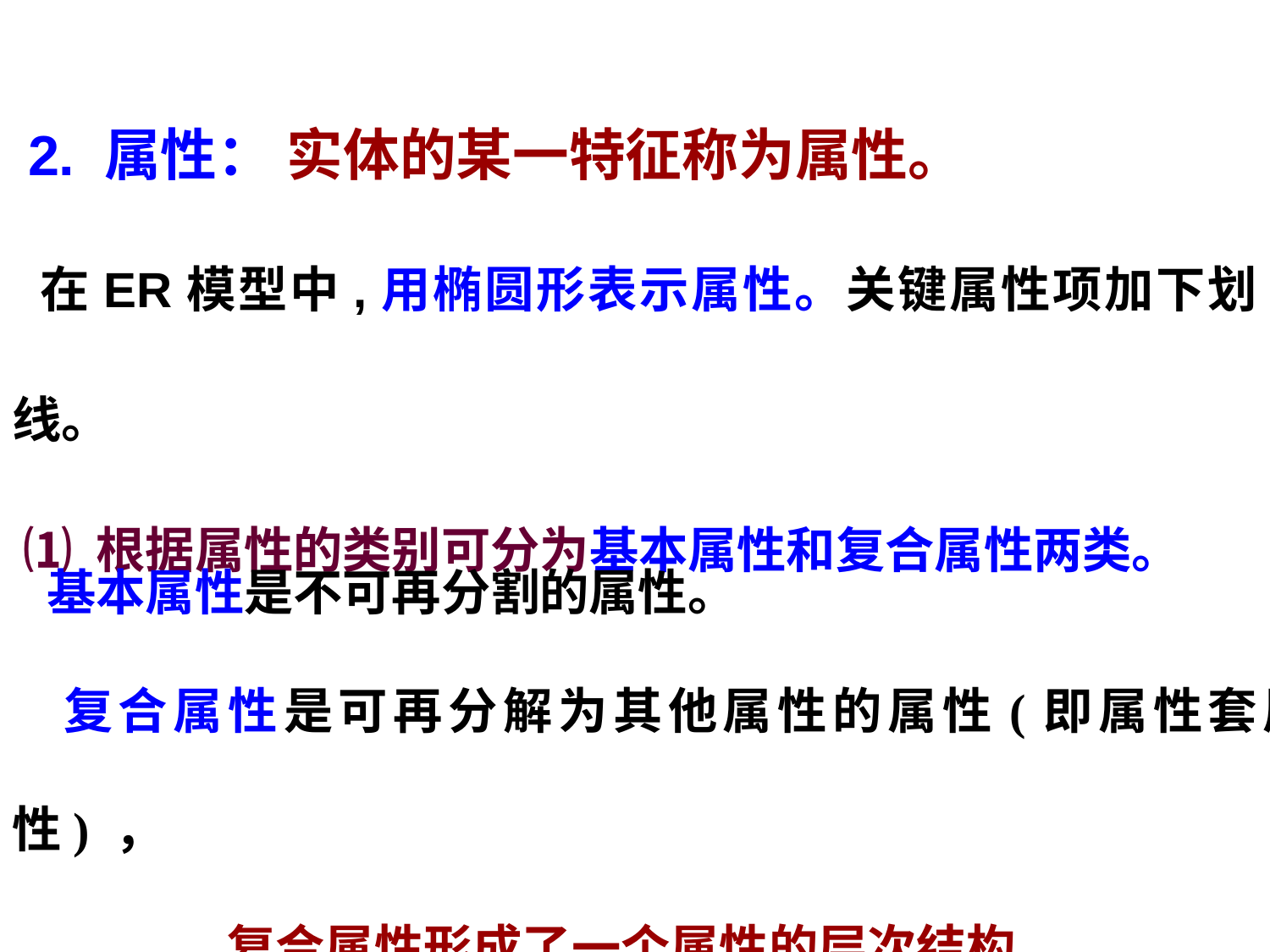

2. 属性： 实体的某一特征称为属性。
 在ER模型中,用椭圆形表示属性。关键属性项加下划线。
 ⑴ 根据属性的类别可分为基本属性和复合属性两类。
  基本属性是不可再分割的属性。
  复合属性是可再分解为其他属性的属性(即属性套属性) ，
                  复合属性形成了一个属性的层次结构。